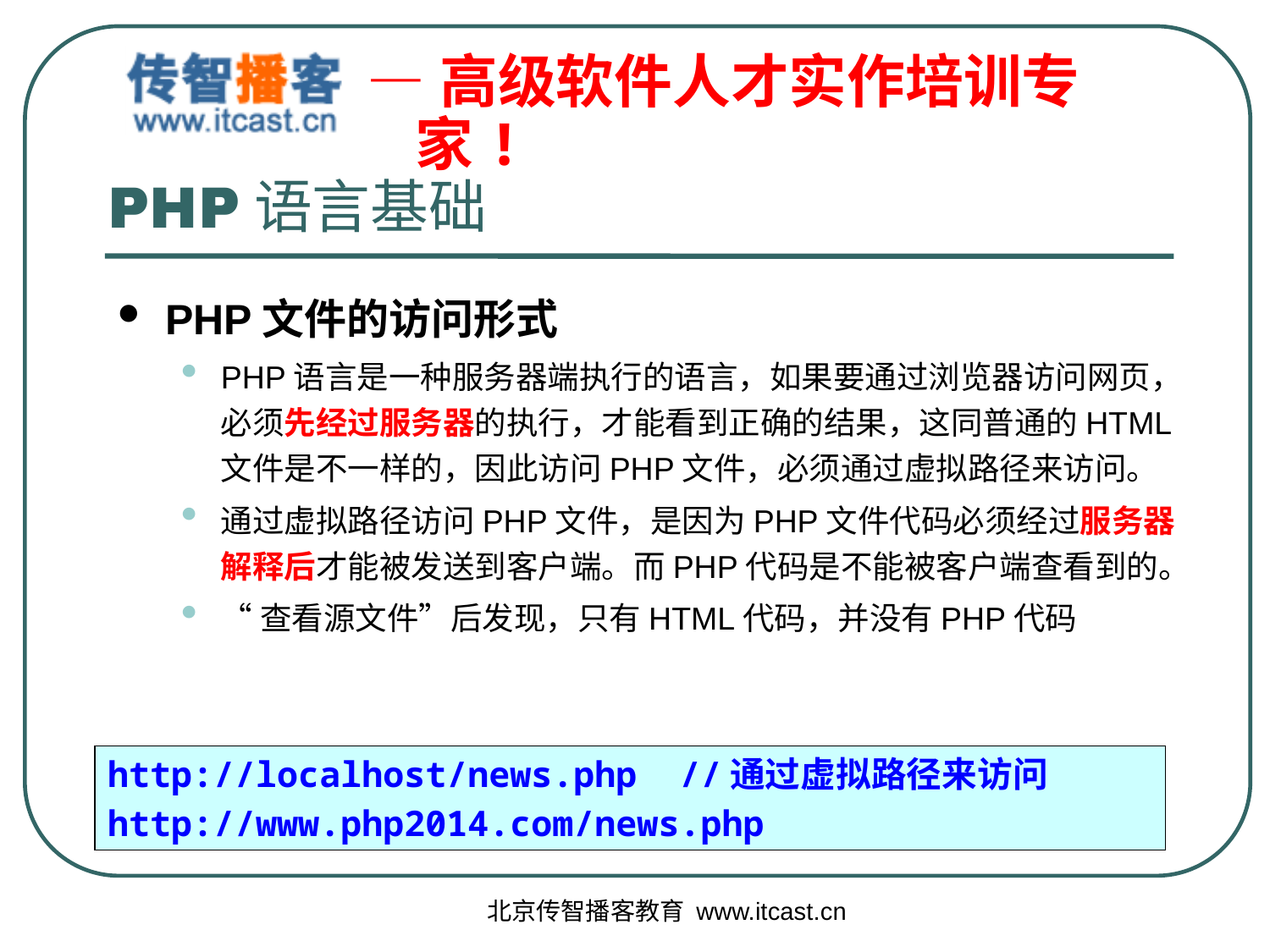

# PHP语言基础
PHP文件的访问形式
PHP语言是一种服务器端执行的语言，如果要通过浏览器访问网页，必须先经过服务器的执行，才能看到正确的结果，这同普通的HTML文件是不一样的，因此访问PHP文件，必须通过虚拟路径来访问。
通过虚拟路径访问PHP文件，是因为PHP文件代码必须经过服务器解释后才能被发送到客户端。而PHP代码是不能被客户端查看到的。
“查看源文件”后发现，只有HTML代码，并没有PHP代码
http://localhost/news.php  //通过虚拟路径来访问
http://www.php2014.com/news.php